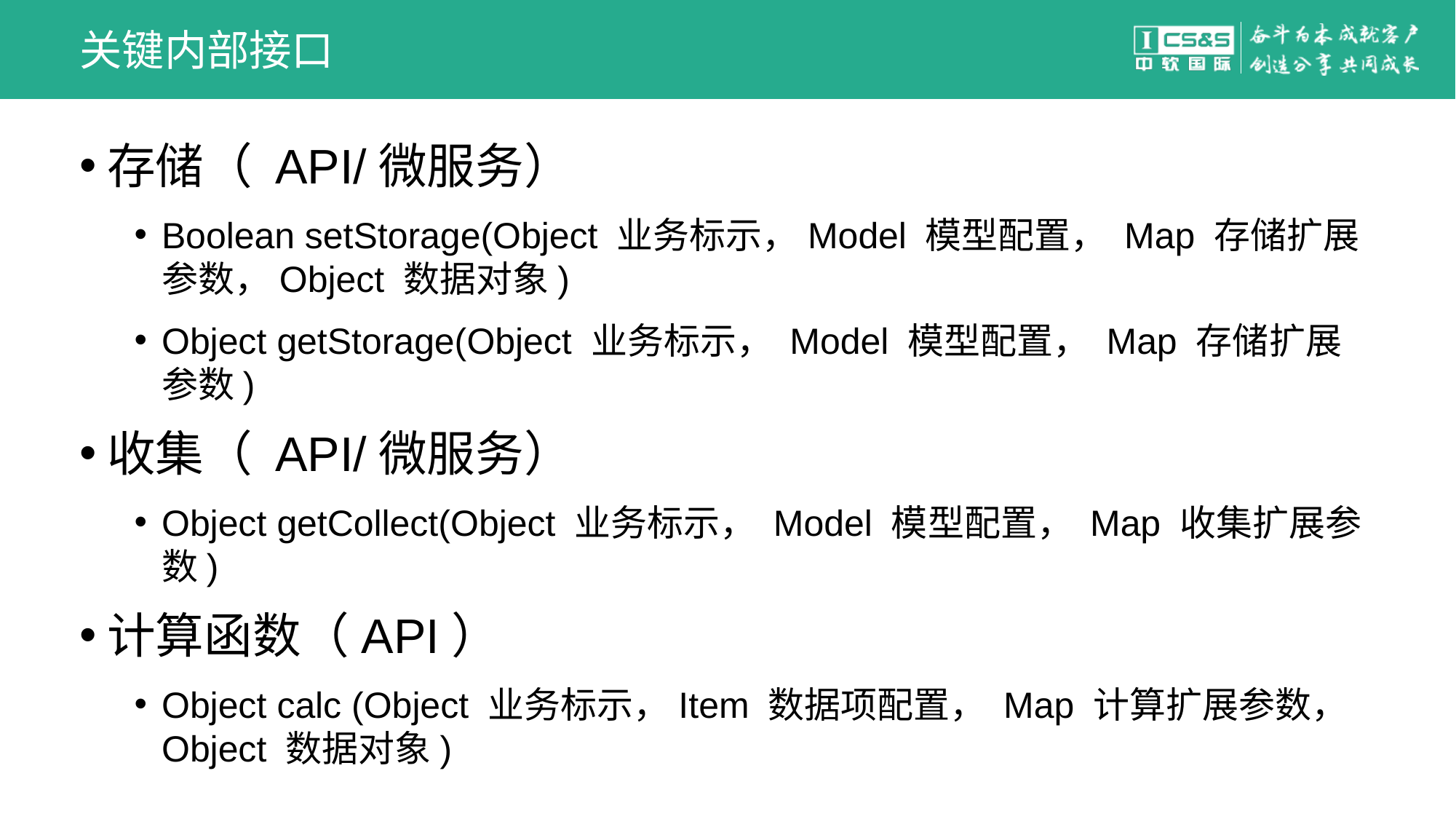

# 关键内部接口
存储（ API/微服务）
Boolean setStorage(Object 业务标示，Model 模型配置， Map 存储扩展参数，Object 数据对象)
Object getStorage(Object 业务标示， Model 模型配置， Map 存储扩展参数)
收集（ API/微服务）
Object getCollect(Object 业务标示， Model 模型配置， Map 收集扩展参数)
计算函数（API）
Object calc (Object 业务标示，Item 数据项配置， Map 计算扩展参数，Object 数据对象)